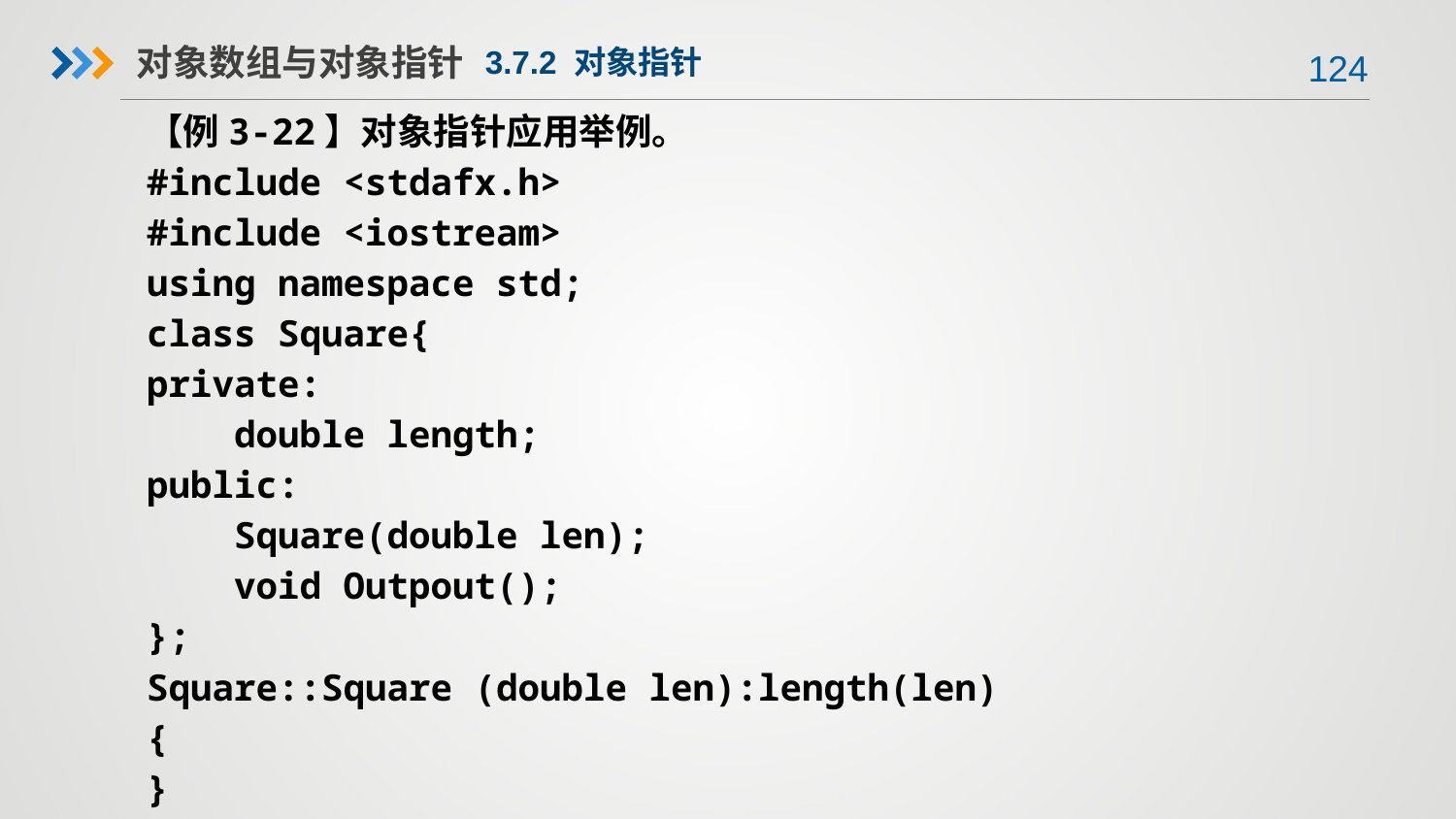

对象数组与对象指针
3.7.2 对象指针
【例3-22】对象指针应用举例。
#include <stdafx.h>
#include <iostream>
using namespace std;
class Square{
private:
    double length;
public:
    Square(double len);
    void Outpout();
};
Square::Square (double len):length(len)
{
}